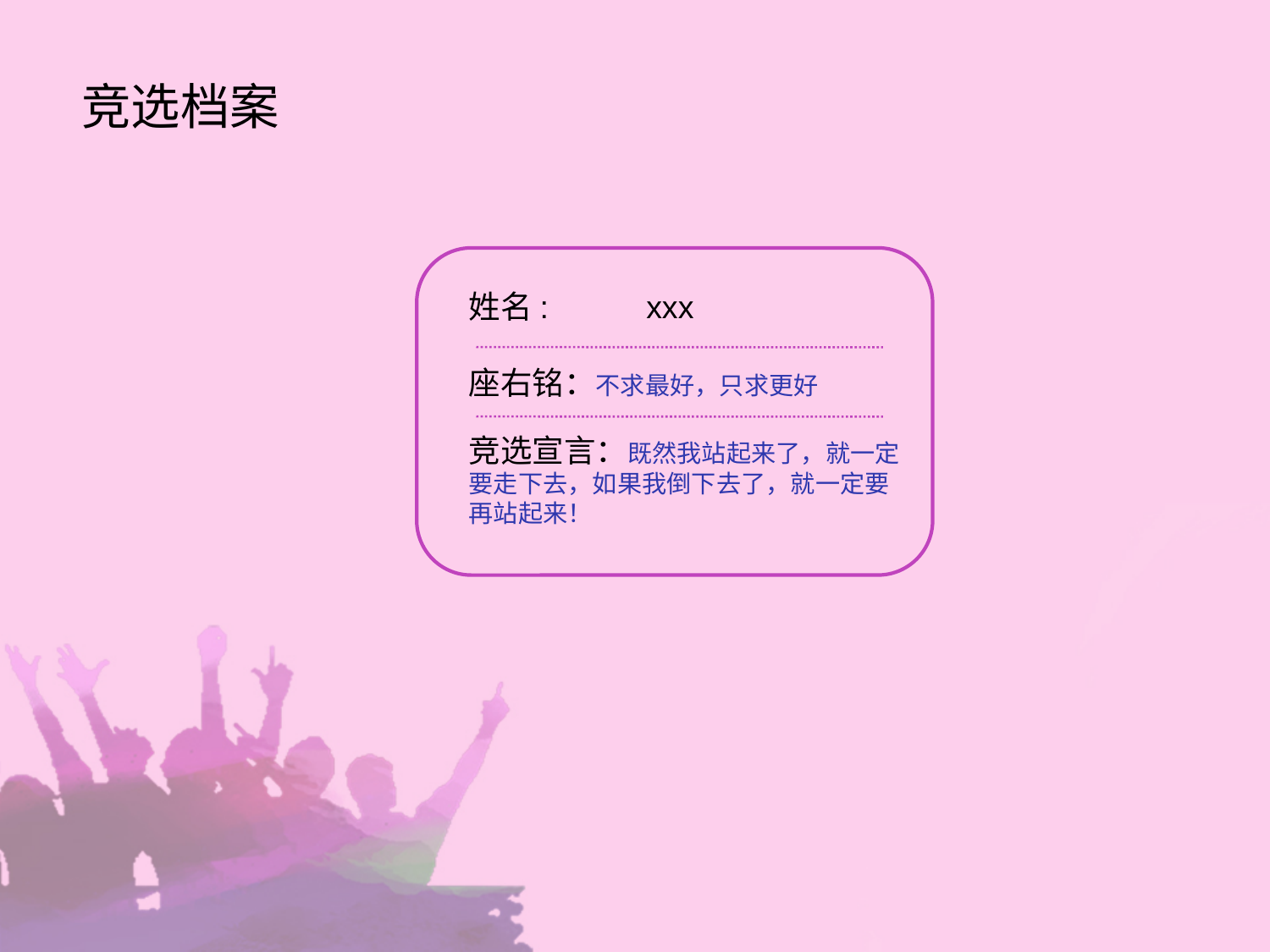

竞选档案

点击添加文本
姓名:           xxx

座右铭：不求最好，只求更好

竞选宣言：既然我站起来了，就一定要走下去，如果我倒下去了，就一定要再站起来！
点击添加文本
点击添加文本
点击添加文本